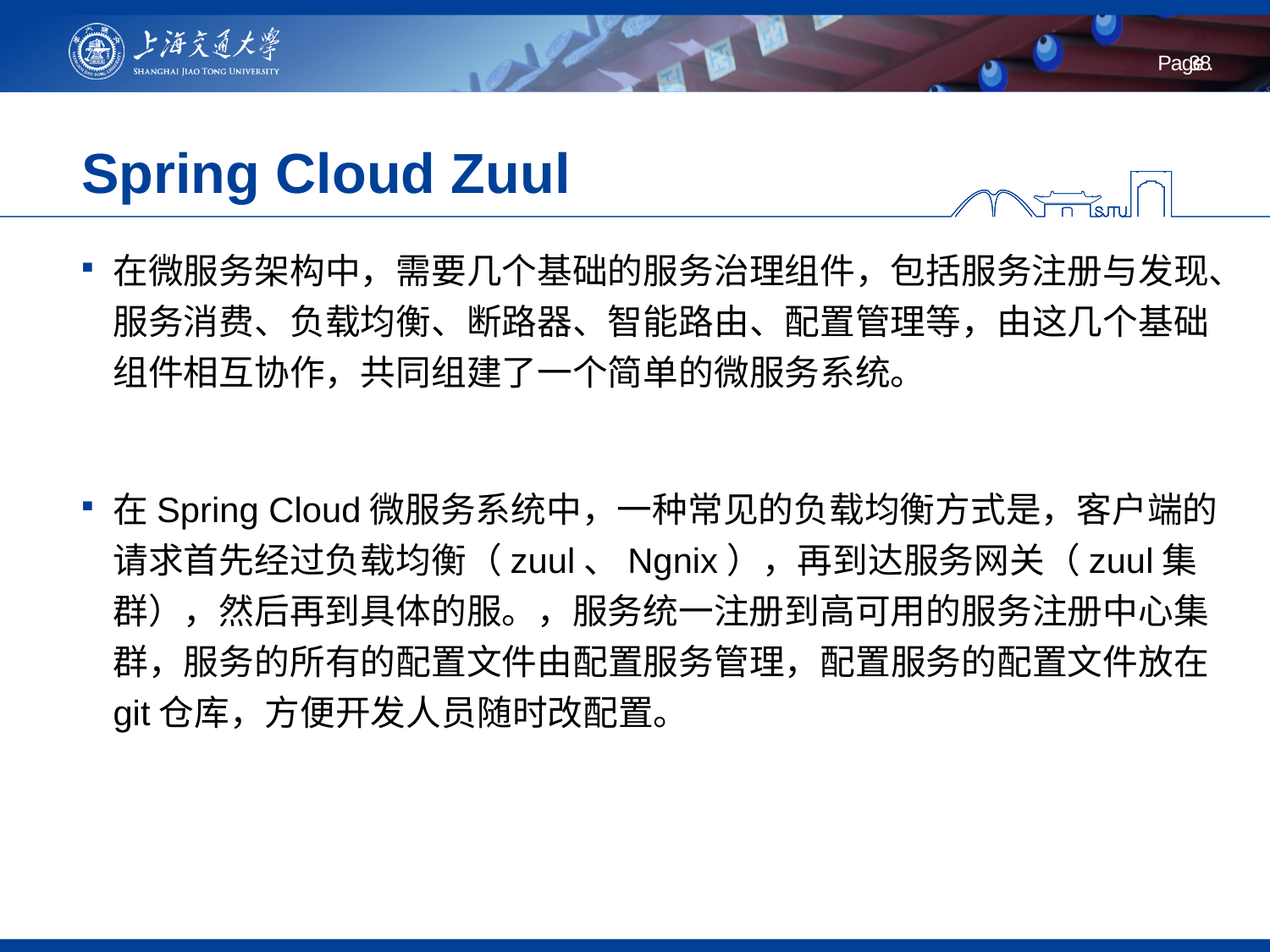

# Spring Cloud Zuul
在微服务架构中，需要几个基础的服务治理组件，包括服务注册与发现、服务消费、负载均衡、断路器、智能路由、配置管理等，由这几个基础组件相互协作，共同组建了一个简单的微服务系统。

在Spring Cloud微服务系统中，一种常见的负载均衡方式是，客户端的请求首先经过负载均衡（zuul、Ngnix），再到达服务网关（zuul集群），然后再到具体的服。，服务统一注册到高可用的服务注册中心集群，服务的所有的配置文件由配置服务管理，配置服务的配置文件放在git仓库，方便开发人员随时改配置。